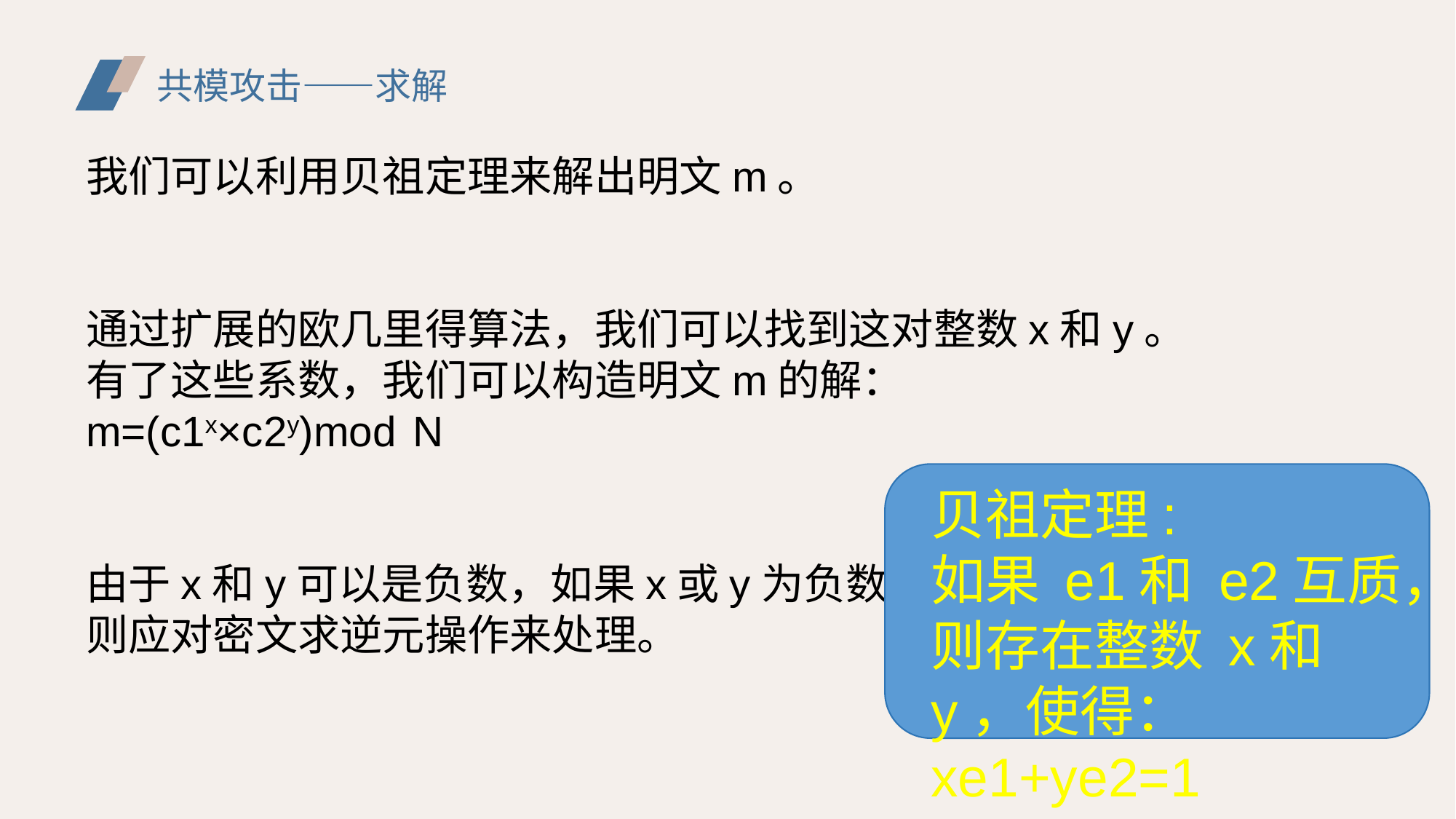

共模攻击——求解
我们可以利用贝祖定理来解出明文m。

通过扩展的欧几里得算法，我们可以找到这对整数x和y。
有了这些系数，我们可以构造明文m的解：
m=(c1x×c2y)mod  N

由于x和y可以是负数，如果x或y为负数，
则应对密文求逆元操作来处理。

贝祖定理:
如果 e1和 e2互质，则存在整数 x和y，使得：xe1+ye2=1